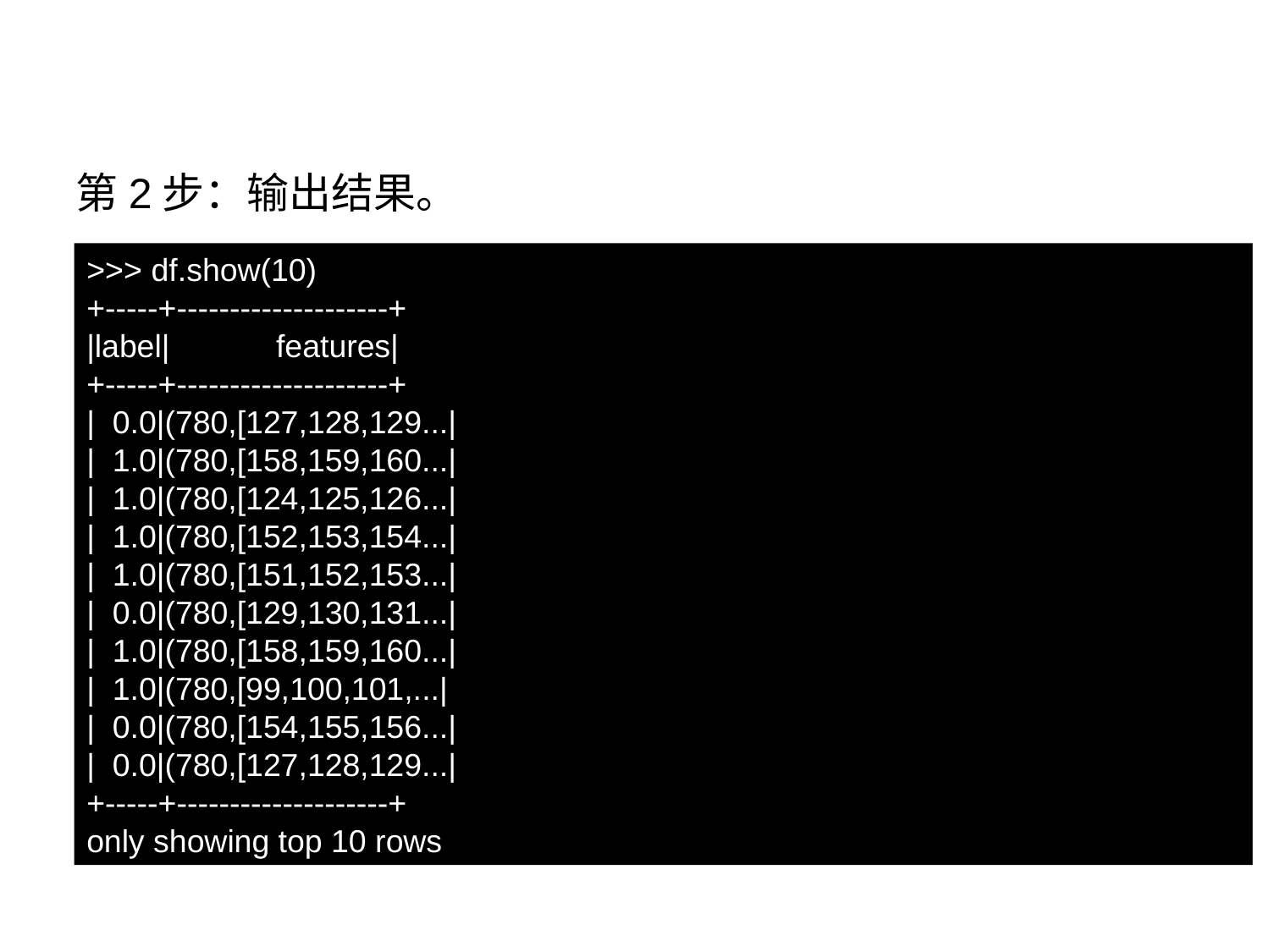

9.3.4 数据源
第2步：输出结果。
>>> df.show(10)
+-----+--------------------+
|label|            features|
+-----+--------------------+
|  0.0|(780,[127,128,129...|
|  1.0|(780,[158,159,160...|
|  1.0|(780,[124,125,126...|
|  1.0|(780,[152,153,154...|
|  1.0|(780,[151,152,153...|
|  0.0|(780,[129,130,131...|
|  1.0|(780,[158,159,160...|
|  1.0|(780,[99,100,101,...|
|  0.0|(780,[154,155,156...|
|  0.0|(780,[127,128,129...|
+-----+--------------------+
only showing top 10 rows